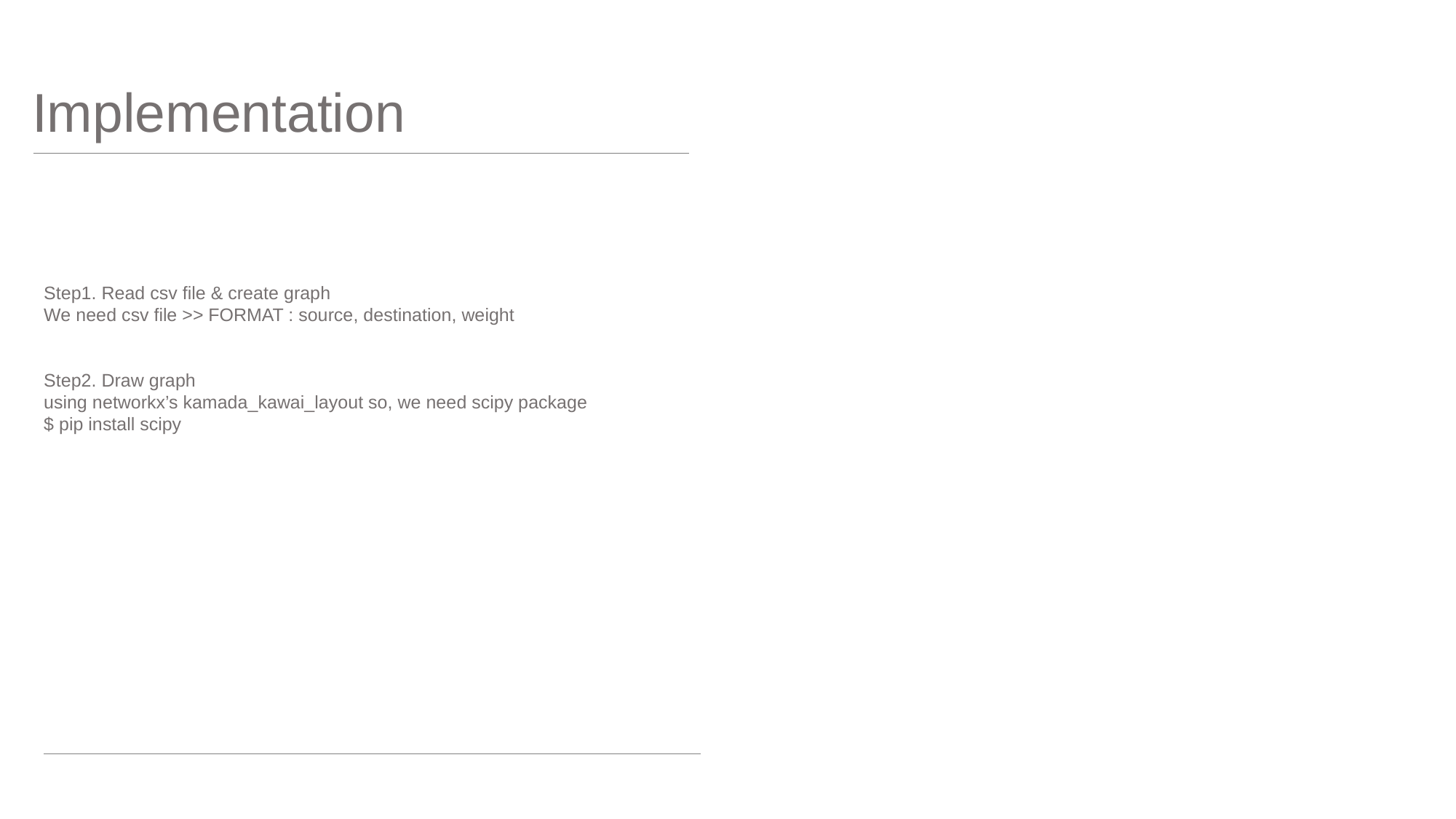

과제랑 공모전이 걱정이야?
임팩트있게 하자!
Implementation
Step1. Read csv file & create graph
We need csv file >> FORMAT : source, destination, weight

Step2. Draw graph
using networkx’s kamada_kawai_layout so, we need scipy package
$ pip install scipy